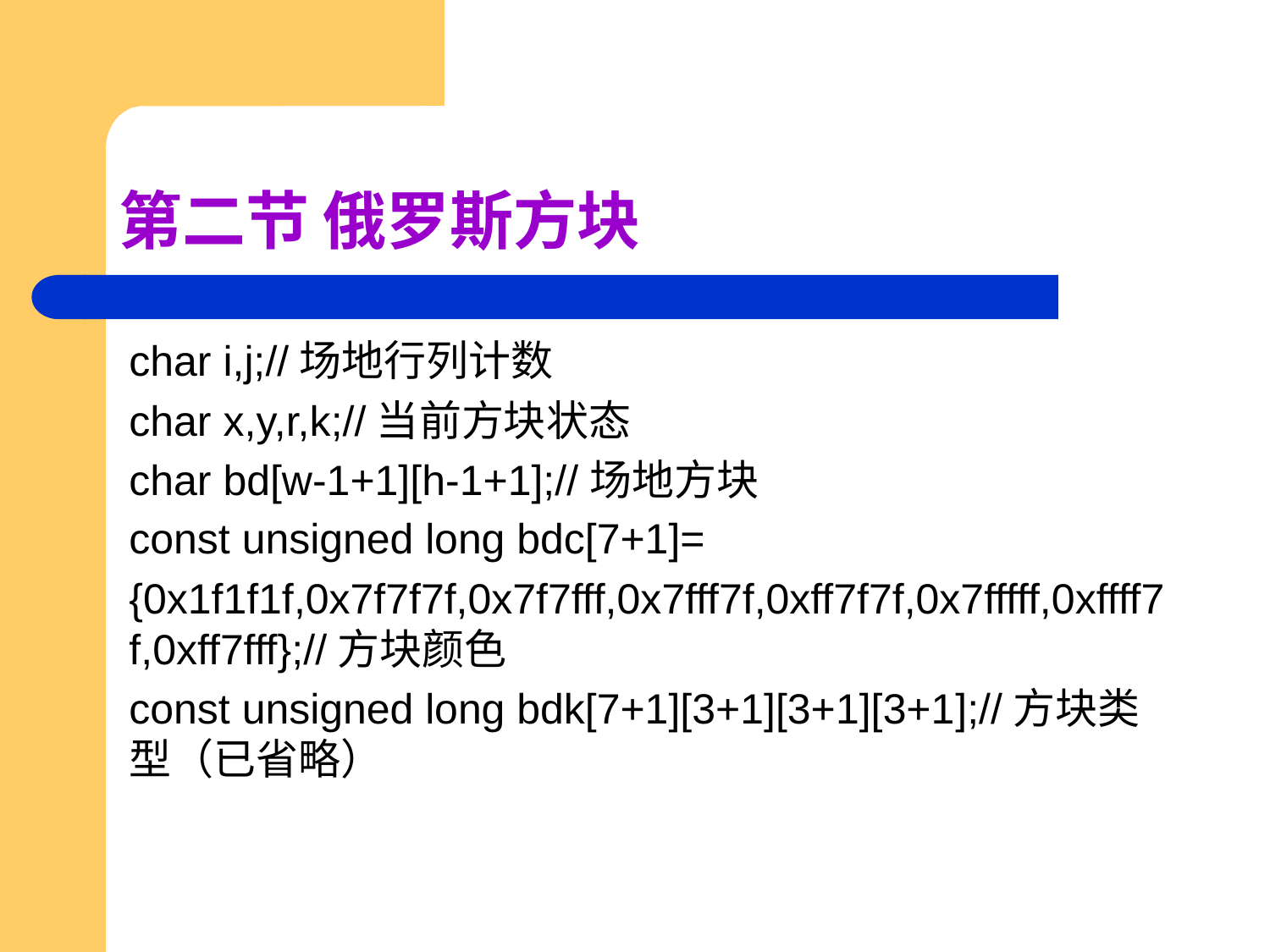

# 第二节 俄罗斯方块
char i,j;//场地行列计数
char x,y,r,k;//当前方块状态
char bd[w-1+1][h-1+1];//场地方块
const unsigned long bdc[7+1]=
{0x1f1f1f,0x7f7f7f,0x7f7fff,0x7fff7f,0xff7f7f,0x7fffff,0xffff7f,0xff7fff};//方块颜色
const unsigned long bdk[7+1][3+1][3+1][3+1];//方块类型（已省略）